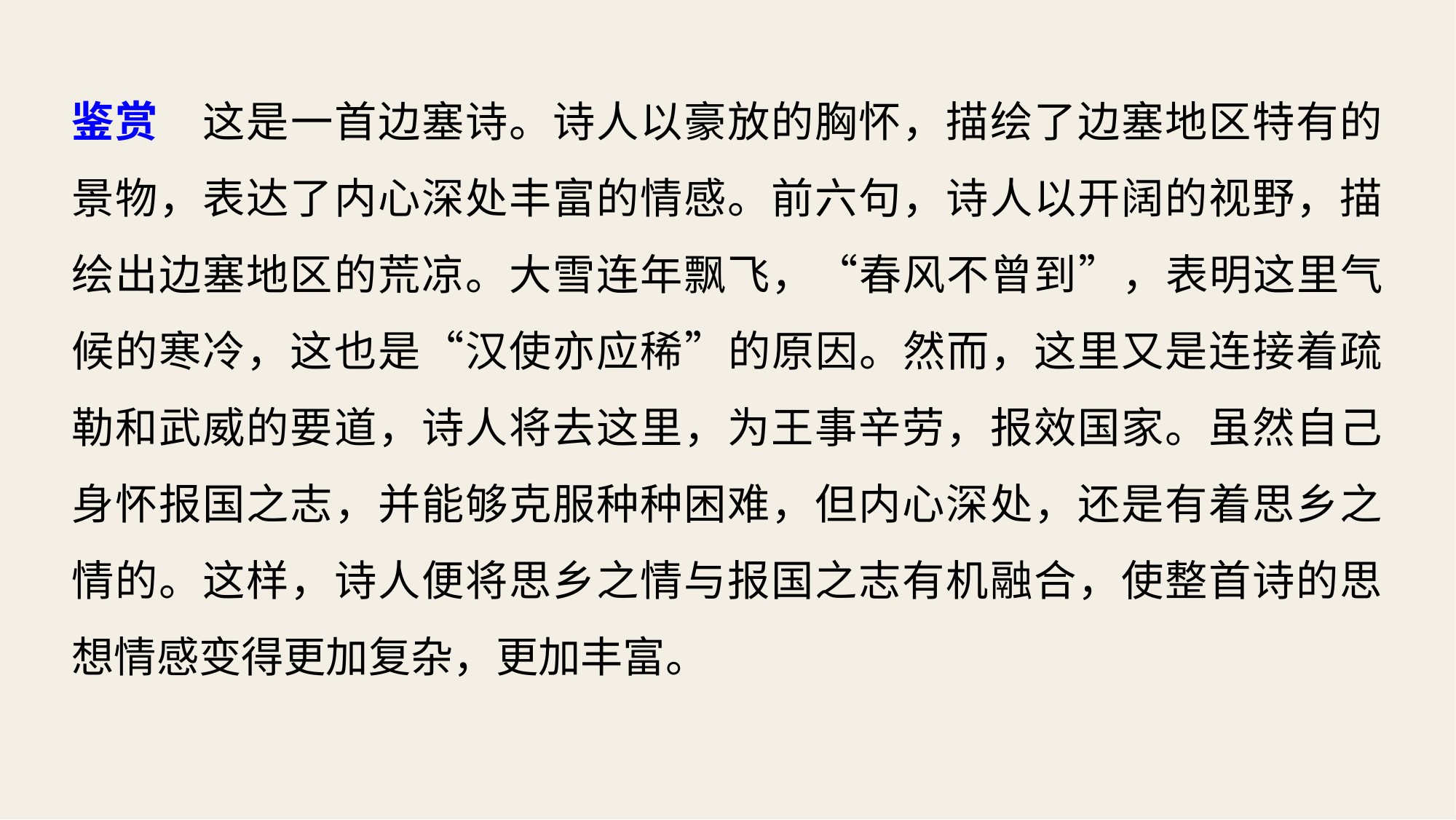

鉴赏　这是一首边塞诗。诗人以豪放的胸怀，描绘了边塞地区特有的景物，表达了内心深处丰富的情感。前六句，诗人以开阔的视野，描绘出边塞地区的荒凉。大雪连年飘飞，“春风不曾到”，表明这里气候的寒冷，这也是“汉使亦应稀”的原因。然而，这里又是连接着疏勒和武威的要道，诗人将去这里，为王事辛劳，报效国家。虽然自己身怀报国之志，并能够克服种种困难，但内心深处，还是有着思乡之情的。这样，诗人便将思乡之情与报国之志有机融合，使整首诗的思想情感变得更加复杂，更加丰富。